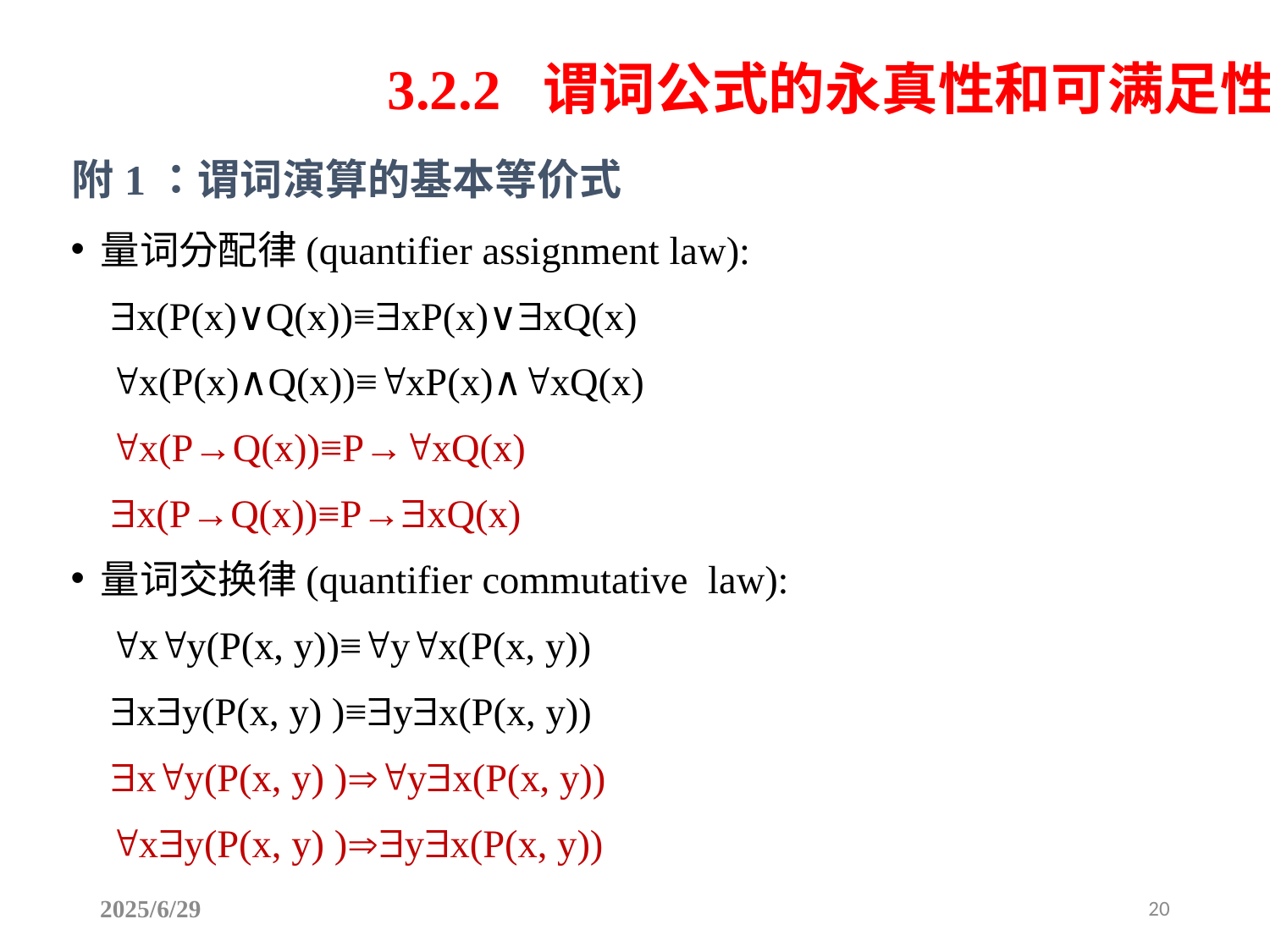

3.2.2  谓词公式的永真性和可满足性
附1：谓词演算的基本等价式
量词分配律(quantifier assignment law):
    ∃x(P(x)∨Q(x))≡∃xP(x)∨∃xQ(x)
    ∀x(P(x)∧Q(x))≡∀xP(x)∧∀xQ(x)
    ∀x(P→Q(x))≡P→∀xQ(x)
    ∃x(P→Q(x))≡P→∃xQ(x)
量词交换律(quantifier commutative  law):
    ∀x∀y(P(x, y))≡∀y∀x(P(x, y))
    ∃x∃y(P(x, y) )≡∃y∃x(P(x, y))
    ∃x∀y(P(x, y) )⇒∀y∃x(P(x, y))
    ∀x∃y(P(x, y) )⇒∃y∃x(P(x, y))
2025/6/29
20